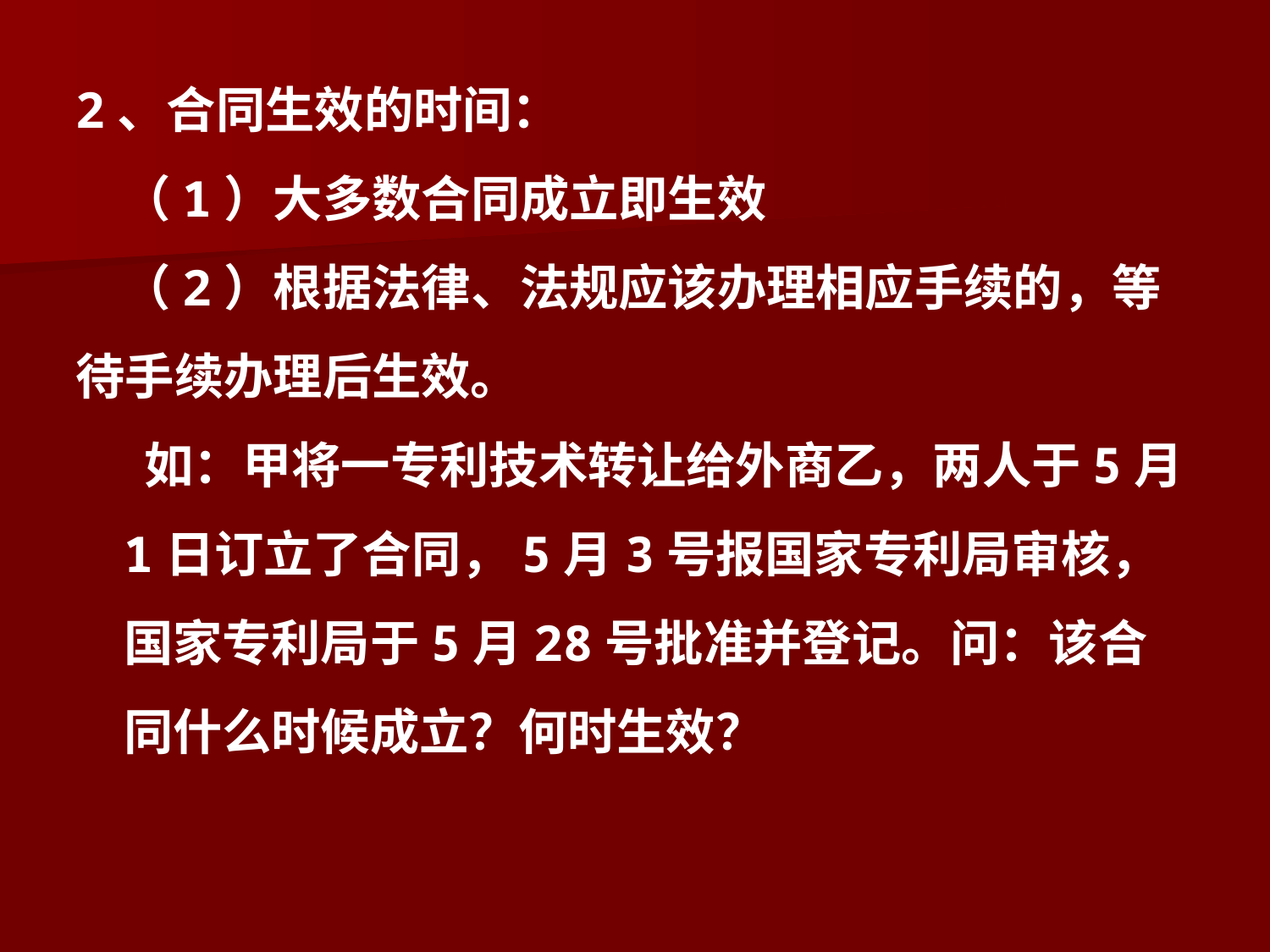

2、合同生效的时间：
   （1）大多数合同成立即生效
   （2）根据法律、法规应该办理相应手续的，等
待手续办理后生效。
     如：甲将一专利技术转让给外商乙，两人于5月1日订立了合同，5月3号报国家专利局审核，国家专利局于5月28号批准并登记。问：该合同什么时候成立？何时生效？

11